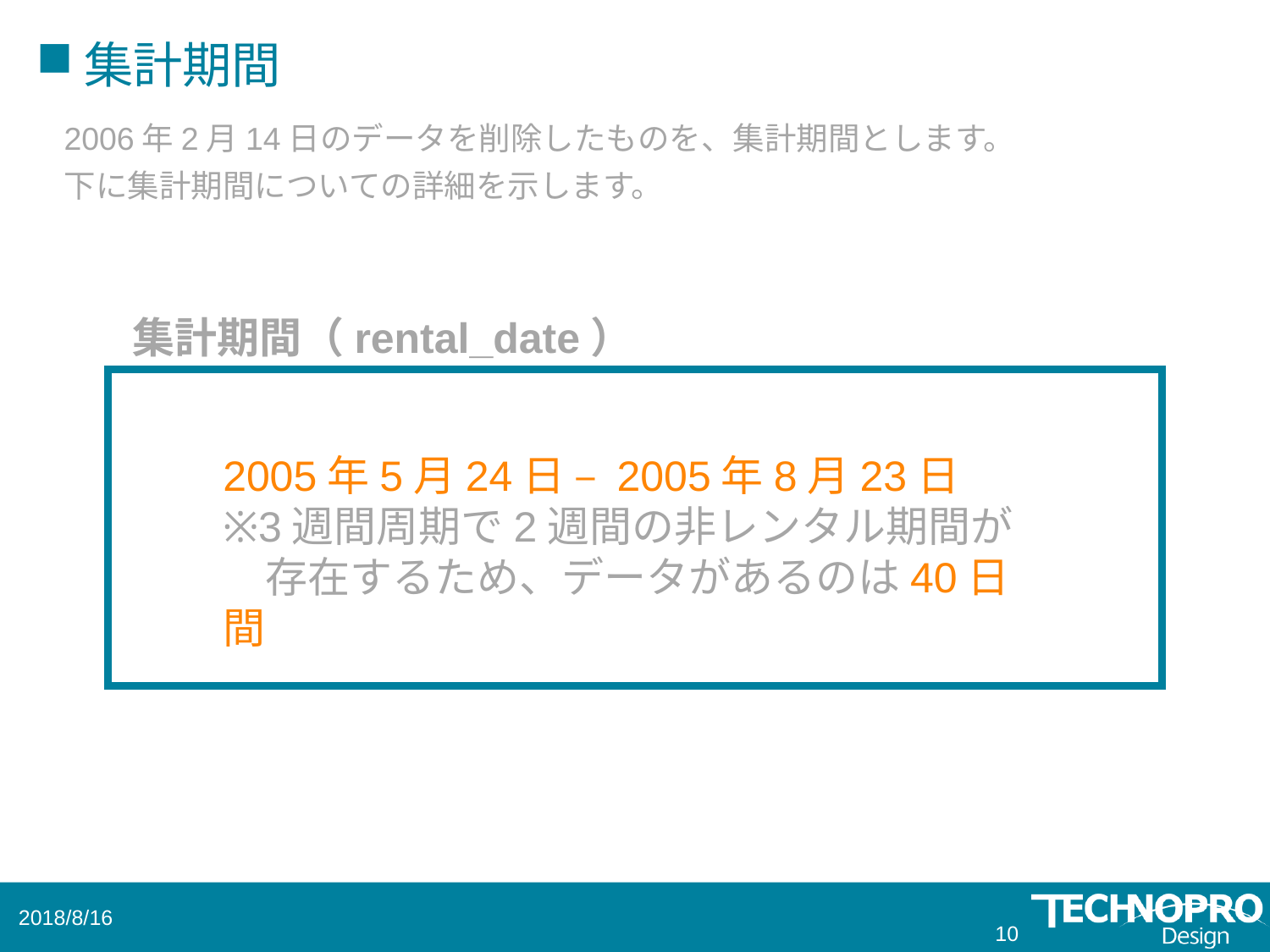

# 集計期間
2006年2月14日のデータを削除したものを、集計期間とします。
下に集計期間についての詳細を示します。

集計期間（rental_date）

2005年5月24日 – 2005年8月23日
※3週間周期で2週間の非レンタル期間が
　存在するため、データがあるのは40日間
2018/8/16
10